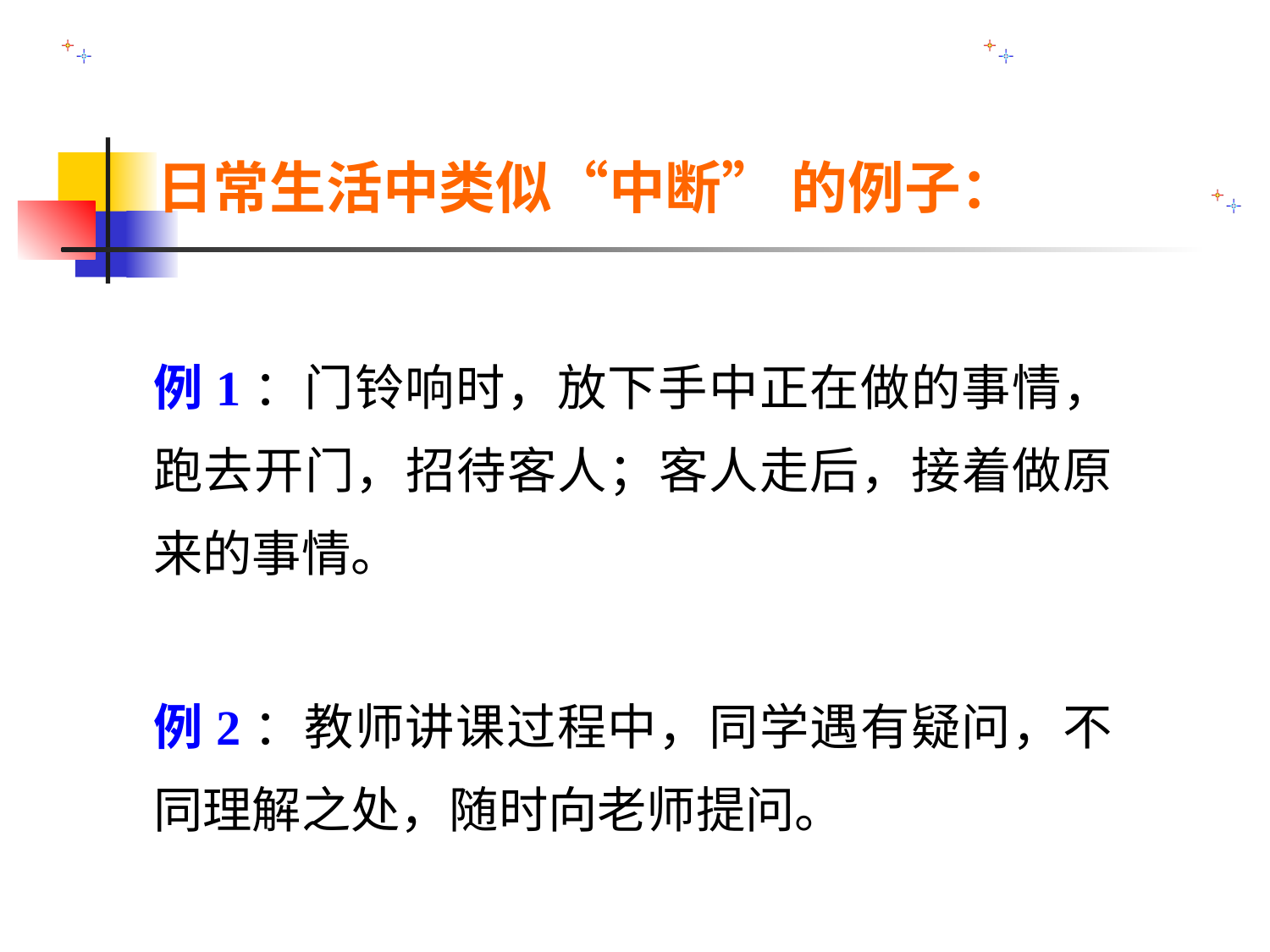

日常生活中类似“中断” 的例子：
例1：门铃响时，放下手中正在做的事情，跑去开门，招待客人；客人走后，接着做原来的事情。
例2：教师讲课过程中，同学遇有疑问，不同理解之处，随时向老师提问。